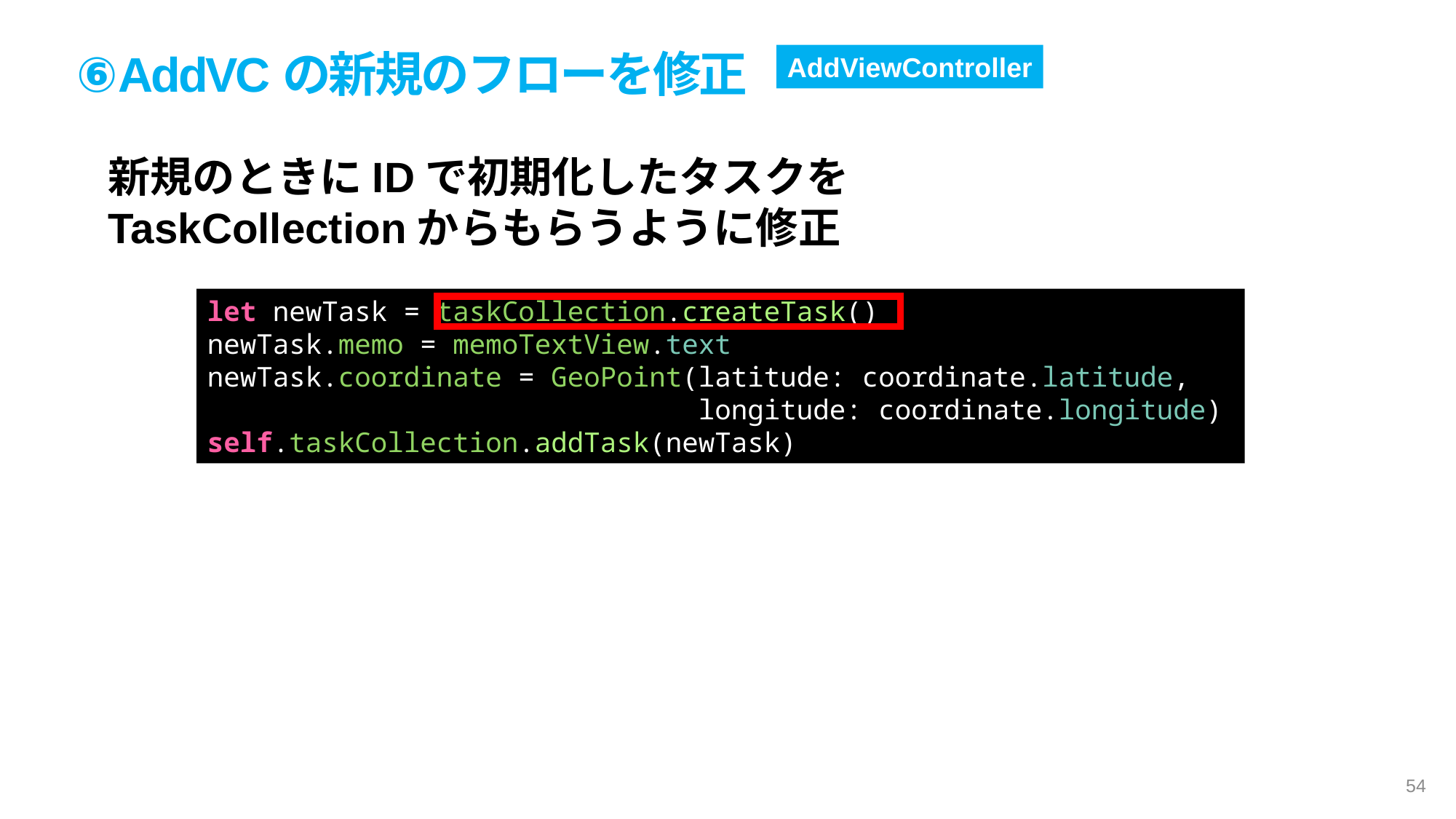

⑥AddVCの新規のフローを修正
AddViewController
新規のときにIDで初期化したタスクを
TaskCollectionからもらうように修正
let newTask = taskCollection.createTask()
newTask.memo = memoTextView.text
newTask.coordinate = GeoPoint(latitude: coordinate.latitude,
                              longitude: coordinate.longitude)
self.taskCollection.addTask(newTask)

54